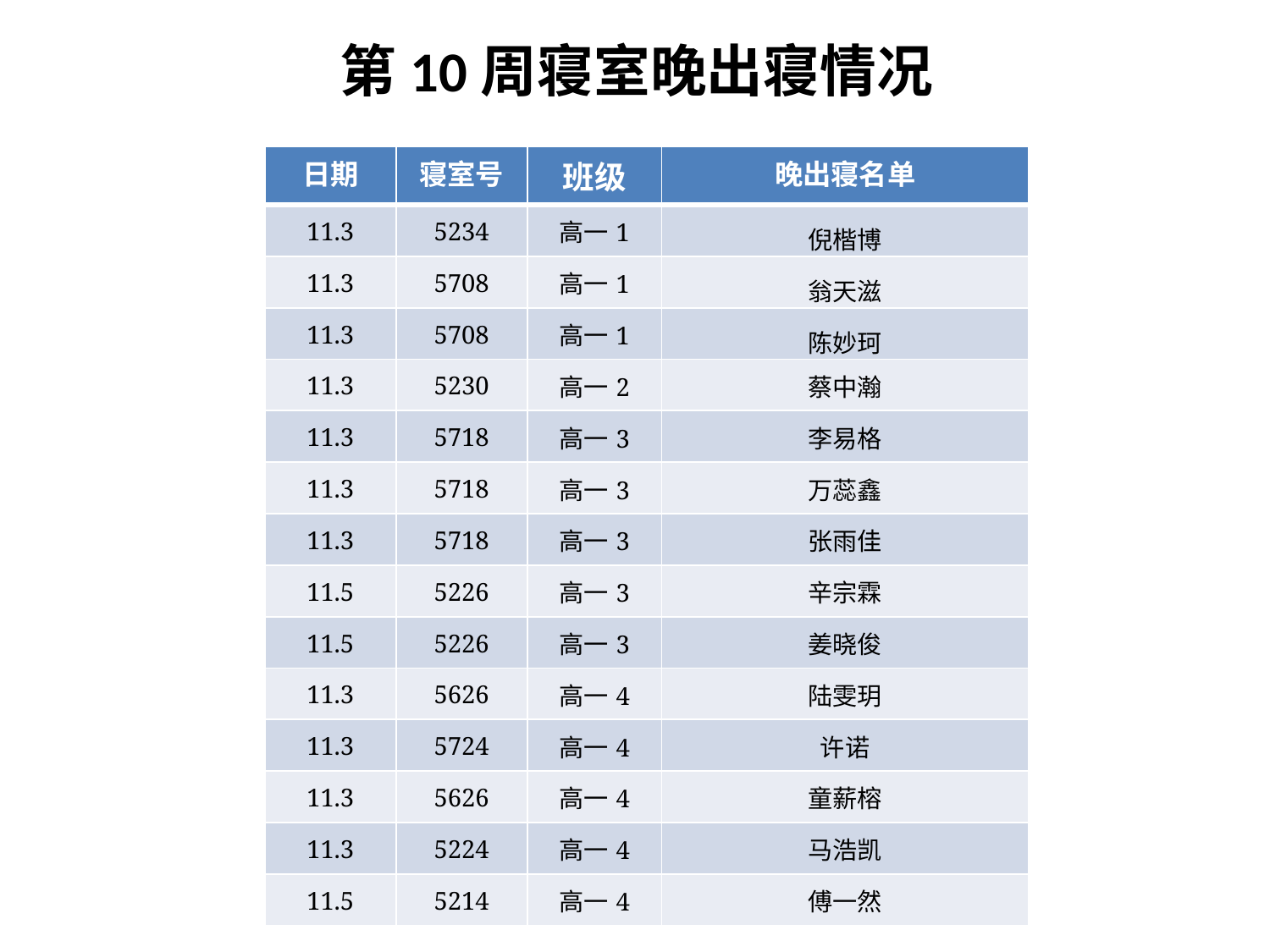

# 第10周寝室晚出寝情况
| 日期 | 寝室号 | 班级 | 晚出寝名单 |
| --- | --- | --- | --- |
| 11.3 | 5234 | 高一1 | 倪楷博 |
| 11.3 | 5708 | 高一1 | 翁天滋 |
| 11.3 | 5708 | 高一1 | 陈妙珂 |
| 11.3 | 5230 | 高一2 | 蔡中瀚 |
| 11.3 | 5718 | 高一3 | 李易格 |
| 11.3 | 5718 | 高一3 | 万蕊鑫 |
| 11.3 | 5718 | 高一3 | 张雨佳 |
| 11.5 | 5226 | 高一3 | 辛宗霖 |
| 11.5 | 5226 | 高一3 | 姜晓俊 |
| 11.3 | 5626 | 高一4 | 陆雯玥 |
| 11.3 | 5724 | 高一4 | 许诺 |
| 11.3 | 5626 | 高一4 | 童薪榕 |
| 11.3 | 5224 | 高一4 | 马浩凯 |
| 11.5 | 5214 | 高一4 | 傅一然 |